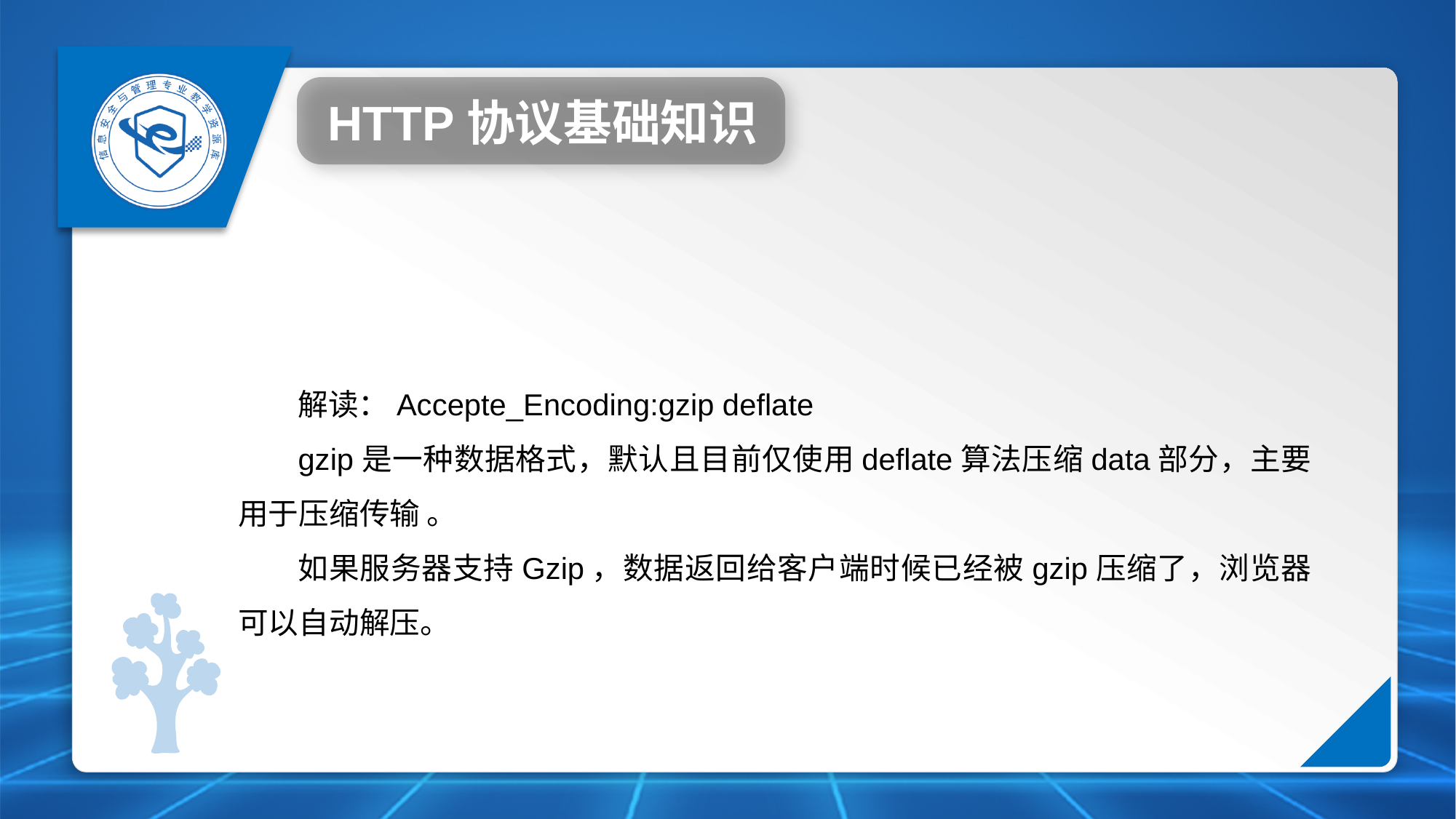

HTTP协议基础知识
解读：Accepte_Encoding:gzip deflate
gzip是一种数据格式，默认且目前仅使用deflate算法压缩data部分，主要用于压缩传输 。
如果服务器支持Gzip，数据返回给客户端时候已经被gzip压缩了，浏览器可以自动解压。